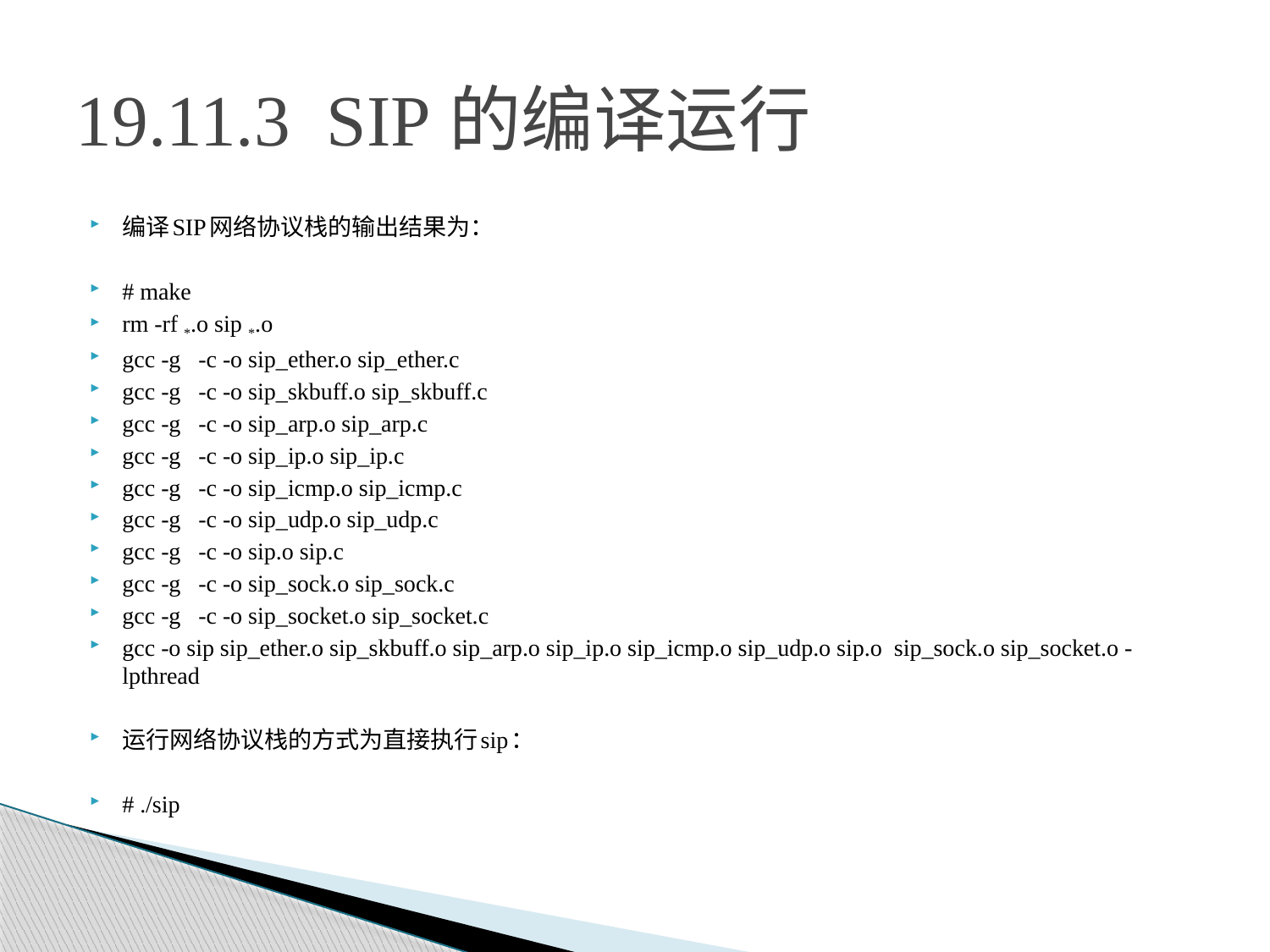

# 19.11.3  SIP的编译运行
编译SIP网络协议栈的输出结果为：

# make
rm -rf *.o sip *.o
gcc -g   -c -o sip_ether.o sip_ether.c
gcc -g   -c -o sip_skbuff.o sip_skbuff.c
gcc -g   -c -o sip_arp.o sip_arp.c
gcc -g   -c -o sip_ip.o sip_ip.c
gcc -g   -c -o sip_icmp.o sip_icmp.c
gcc -g   -c -o sip_udp.o sip_udp.c
gcc -g   -c -o sip.o sip.c
gcc -g   -c -o sip_sock.o sip_sock.c
gcc -g   -c -o sip_socket.o sip_socket.c
gcc -o sip sip_ether.o sip_skbuff.o sip_arp.o sip_ip.o sip_icmp.o sip_udp.o sip.o  sip_sock.o sip_socket.o -lpthread

运行网络协议栈的方式为直接执行sip：

# ./sip